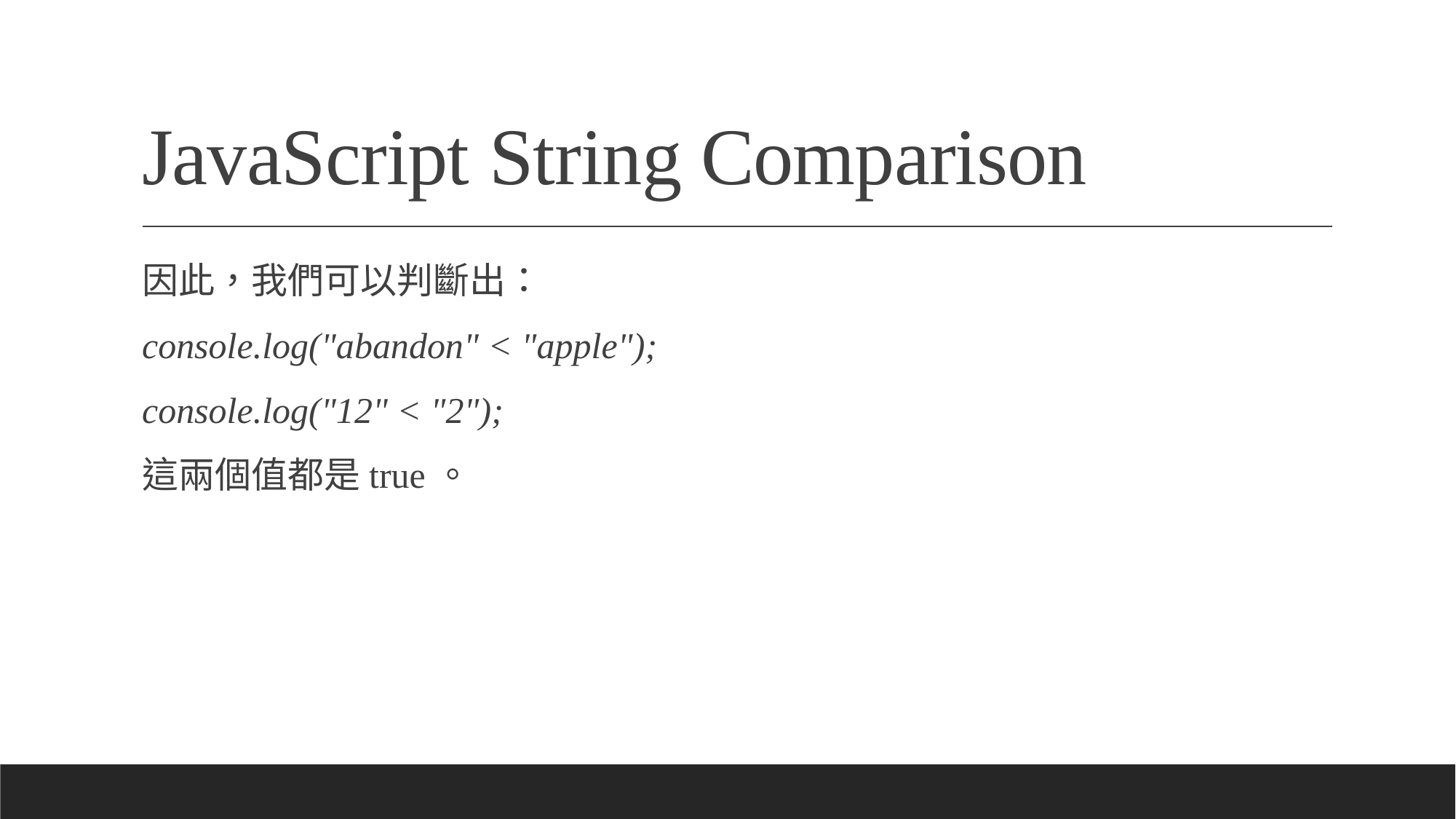

# JavaScript String Comparison
因此，我們可以判斷出：
console.log("abandon" < "apple");
console.log("12" < "2");
這兩個值都是true。